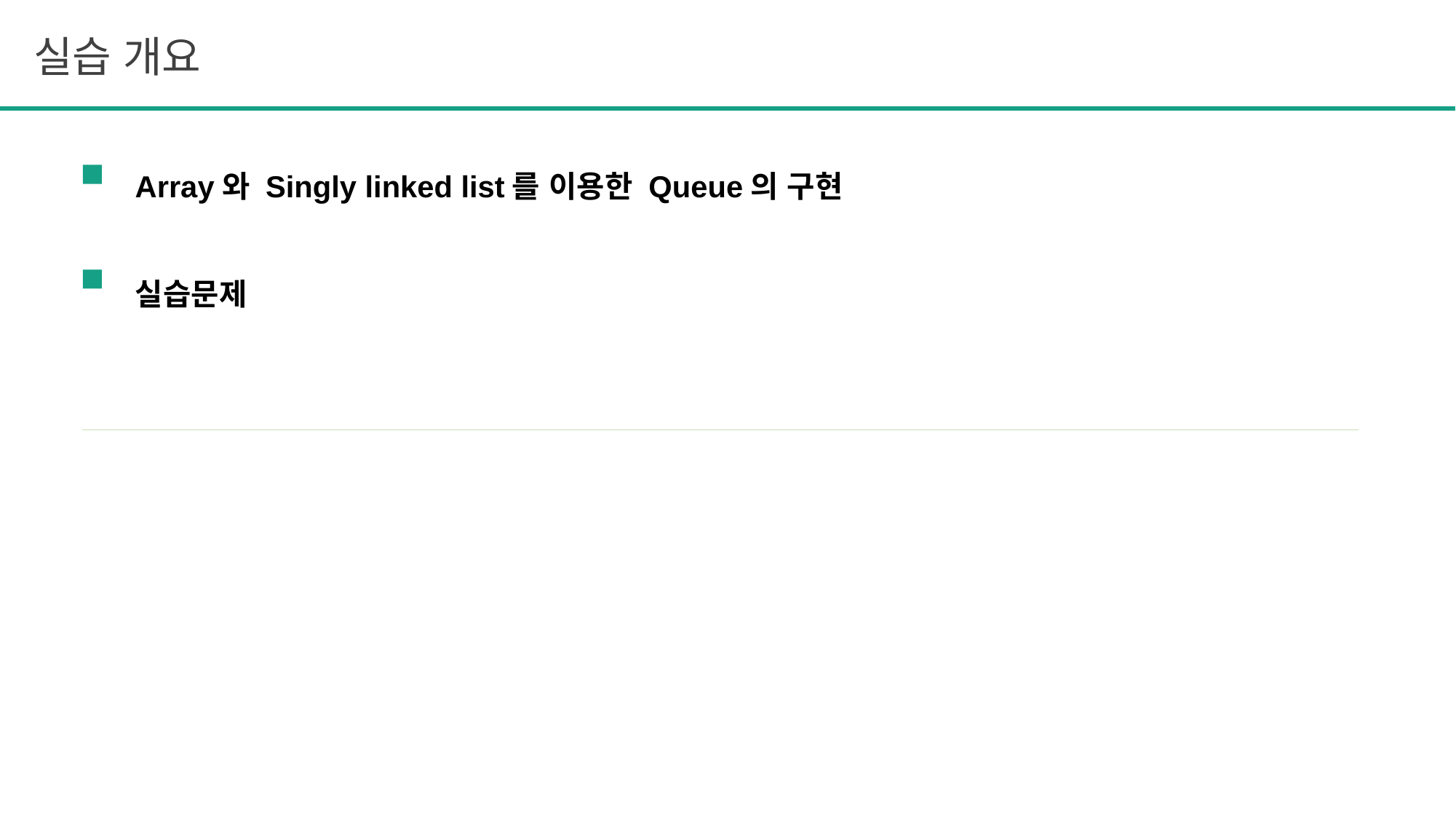

실습 개요
Array와 Singly linked list를 이용한 Queue의 구현

실습문제